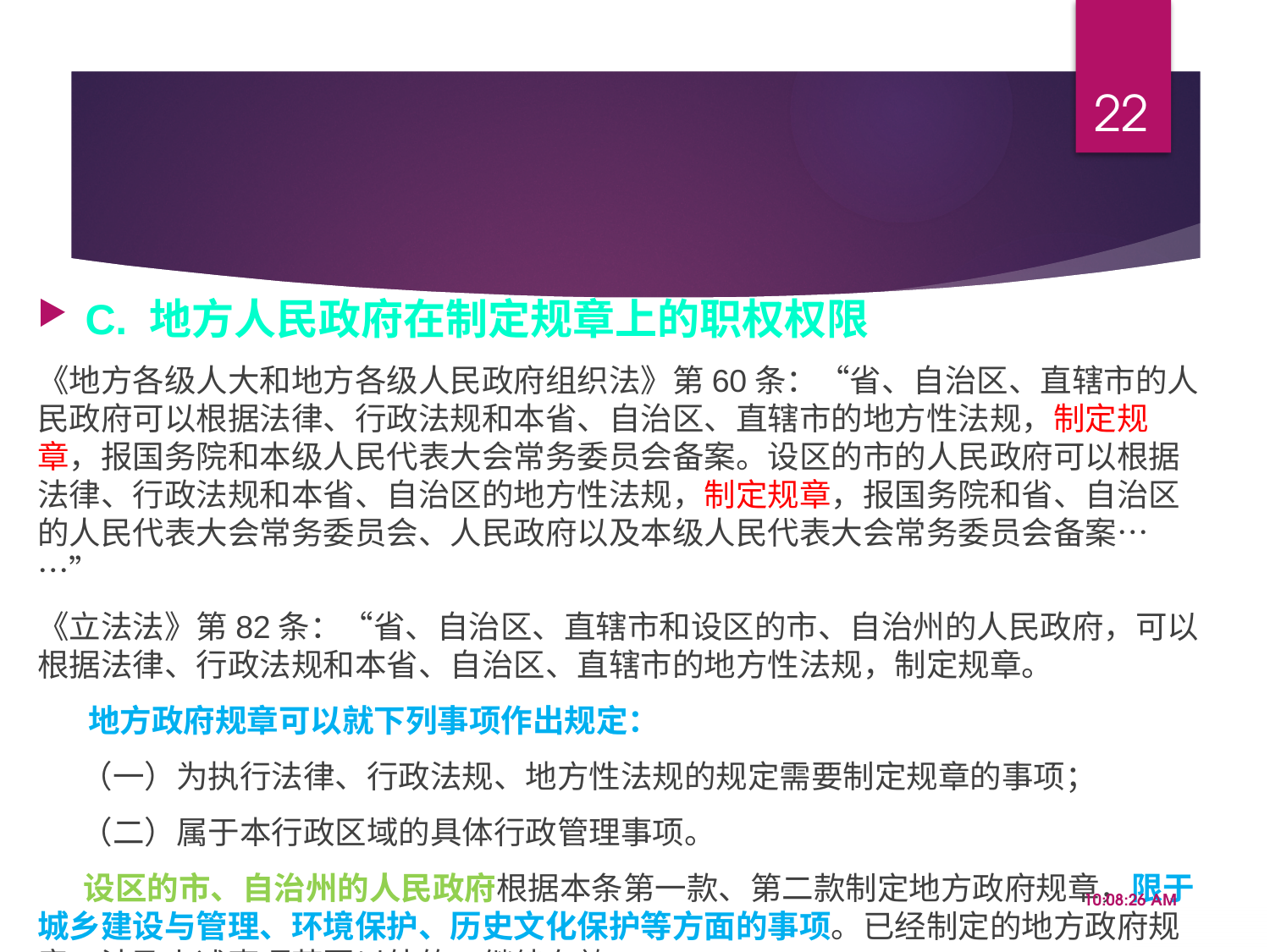

22
#
C. 地方人民政府在制定规章上的职权权限
《地方各级人大和地方各级人民政府组织法》第60条：“省、自治区、直辖市的人民政府可以根据法律、行政法规和本省、自治区、直辖市的地方性法规，制定规章，报国务院和本级人民代表大会常务委员会备案。设区的市的人民政府可以根据法律、行政法规和本省、自治区的地方性法规，制定规章，报国务院和省、自治区的人民代表大会常务委员会、人民政府以及本级人民代表大会常务委员会备案……”
《立法法》第82条：“省、自治区、直辖市和设区的市、自治州的人民政府，可以根据法律、行政法规和本省、自治区、直辖市的地方性法规，制定规章。
      地方政府规章可以就下列事项作出规定：
     （一）为执行法律、行政法规、地方性法规的规定需要制定规章的事项；
     （二）属于本行政区域的具体行政管理事项。
　  设区的市、自治州的人民政府根据本条第一款、第二款制定地方政府规章，限于城乡建设与管理、环境保护、历史文化保护等方面的事项。已经制定的地方政府规章，涉及上述事项范围以外的，继续有效。……

10:08:26 AM